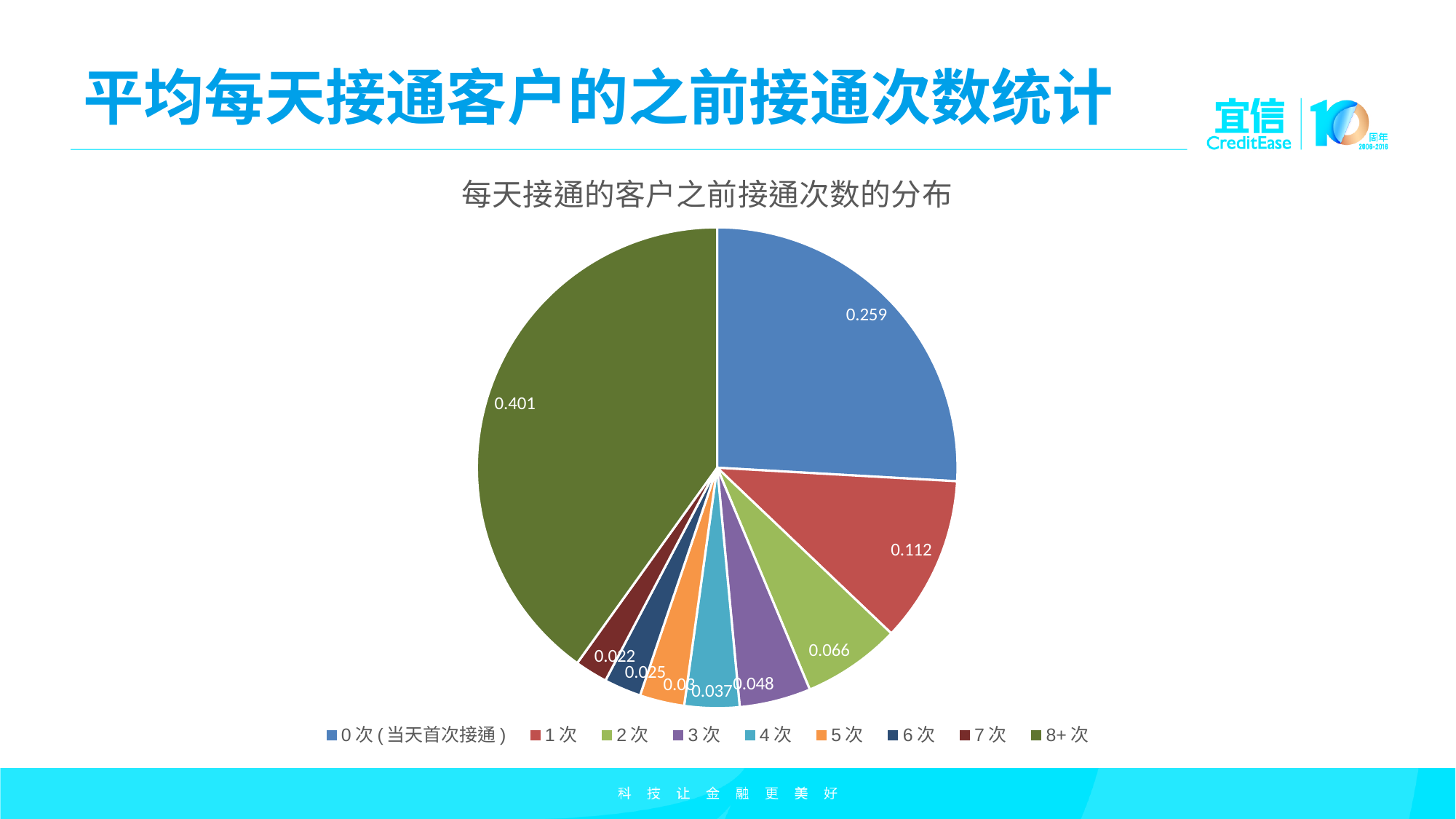

平均每天接通客户的之前接通次数统计

### Chart:

| Category | 每天接通的客户之前接通次数的分布 |
|---|---|
| 0次(当天首次接通) | 0.259 |
| 1次 | 0.112 |
| 2次 | 0.066 |
| 3次 | 0.048 |
| 4次 | 0.037 |
| 5次 | 0.03 |
| 6次 | 0.025 |
| 7次 | 0.022 |
| 8+次 | 0.401 |